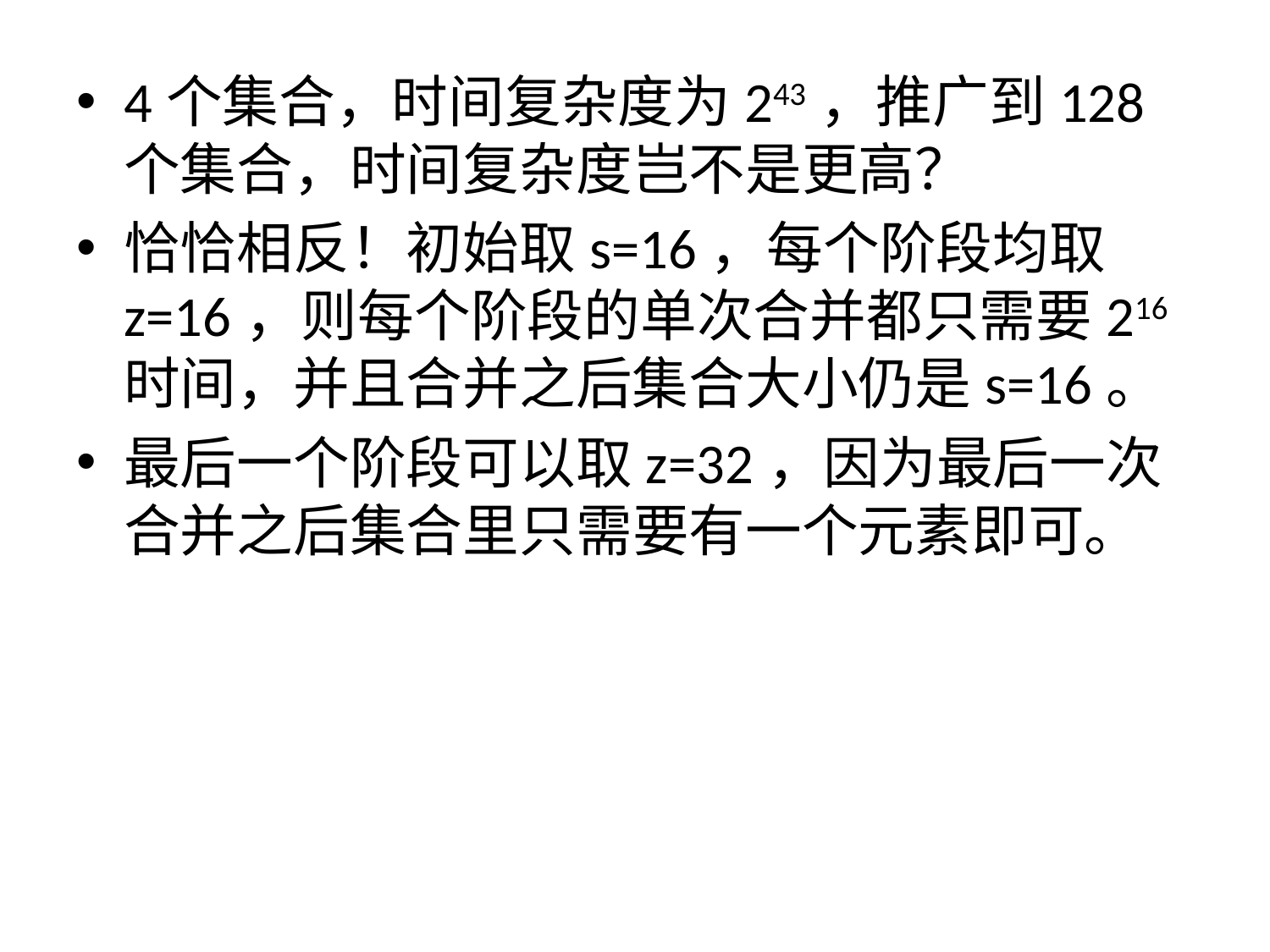

4个集合，时间复杂度为243，推广到128个集合，时间复杂度岂不是更高？
恰恰相反！初始取s=16，每个阶段均取z=16，则每个阶段的单次合并都只需要216时间，并且合并之后集合大小仍是s=16。
最后一个阶段可以取z=32，因为最后一次合并之后集合里只需要有一个元素即可。